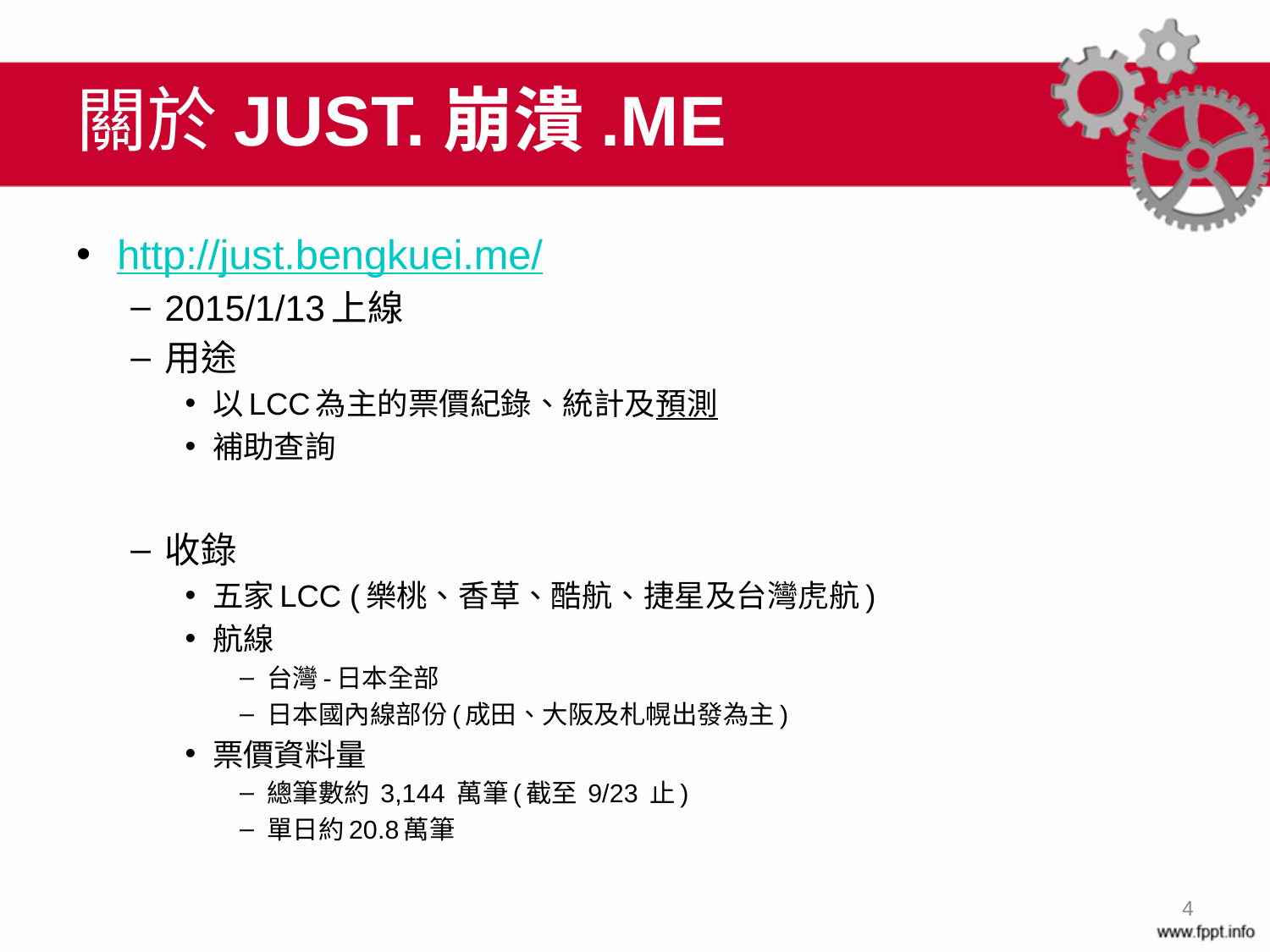

# 關於JUST.崩潰.ME
http://just.bengkuei.me/
2015/1/13上線
用途
以LCC為主的票價紀錄、統計及預測
補助查詢

收錄
五家LCC (樂桃、香草、酷航、捷星及台灣虎航)
航線
台灣-日本全部
日本國內線部份(成田、大阪及札幌出發為主)
票價資料量
總筆數約 3,144 萬筆(截至 9/23 止)
單日約20.8萬筆
4